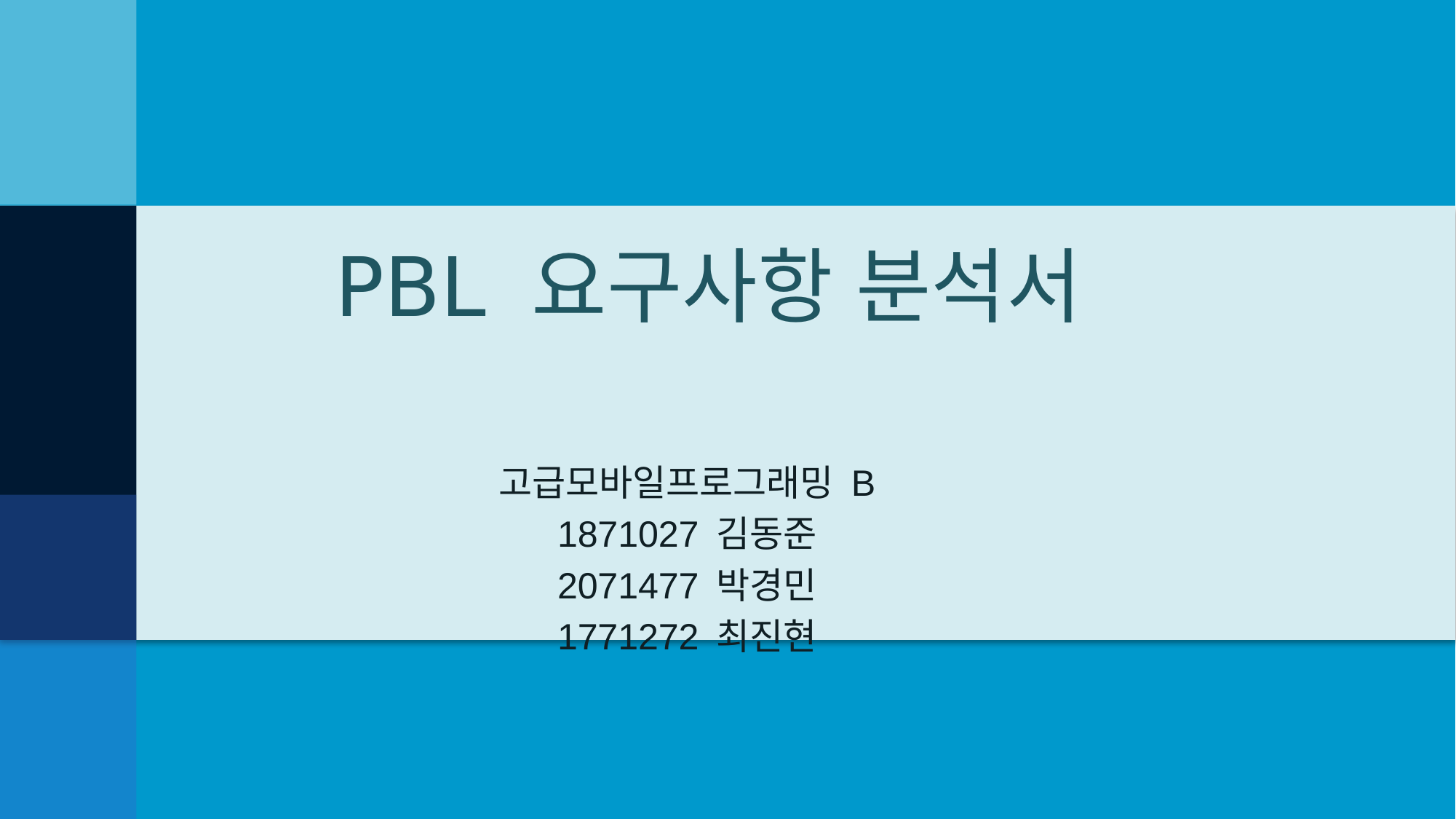

# PBL 요구사항 분석서
고급모바일프로그래밍 B
1871027 김동준
2071477 박경민
1771272 최진현